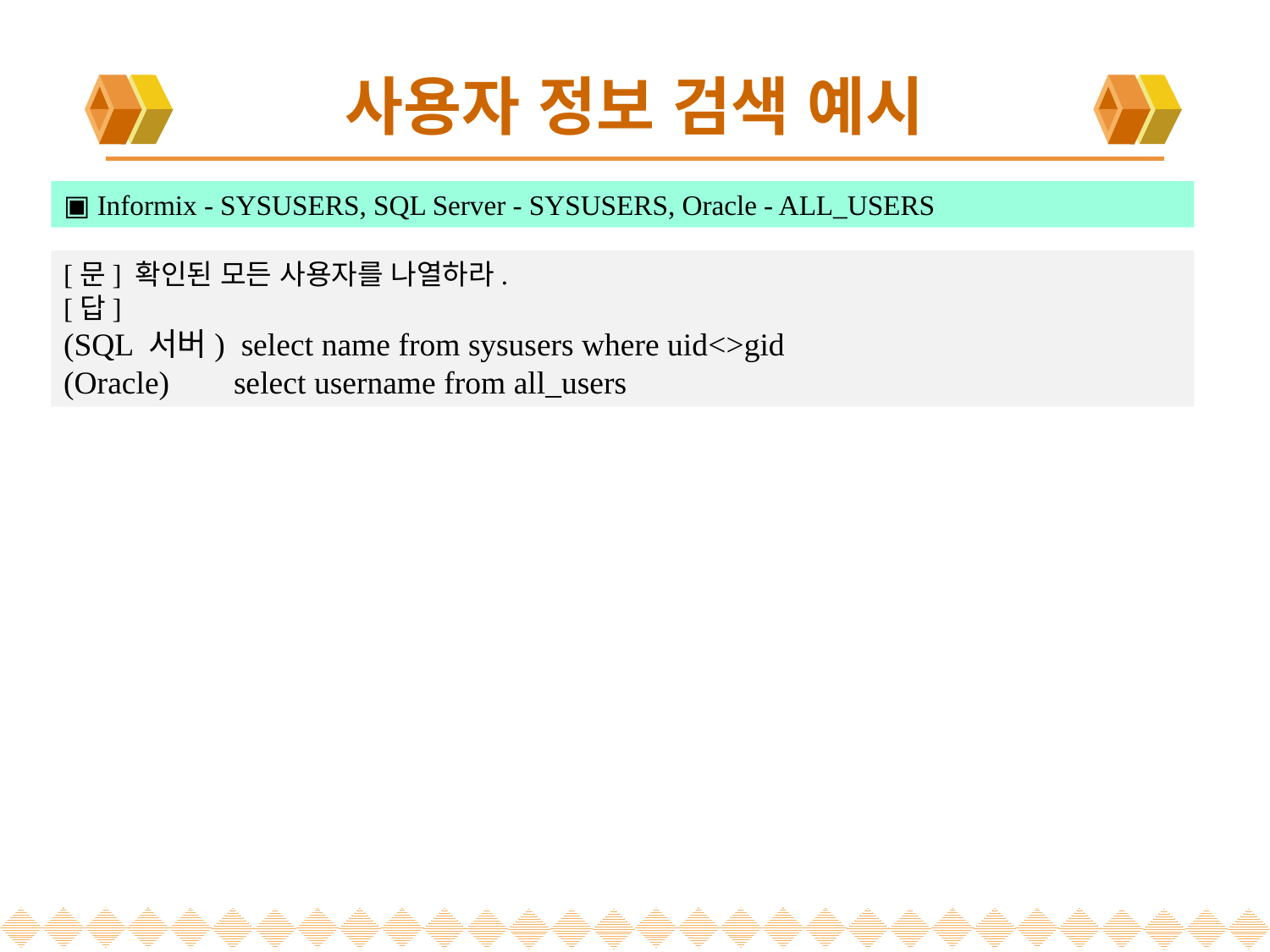

# 사용자 정보 검색 예시
▣ Informix - SYSUSERS, SQL Server - SYSUSERS, Oracle - ALL_USERS
[문] 확인된 모든 사용자를 나열하라.
[답]
(SQL 서버)  select name from sysusers where uid<>gid
(Oracle)        select username from all_users